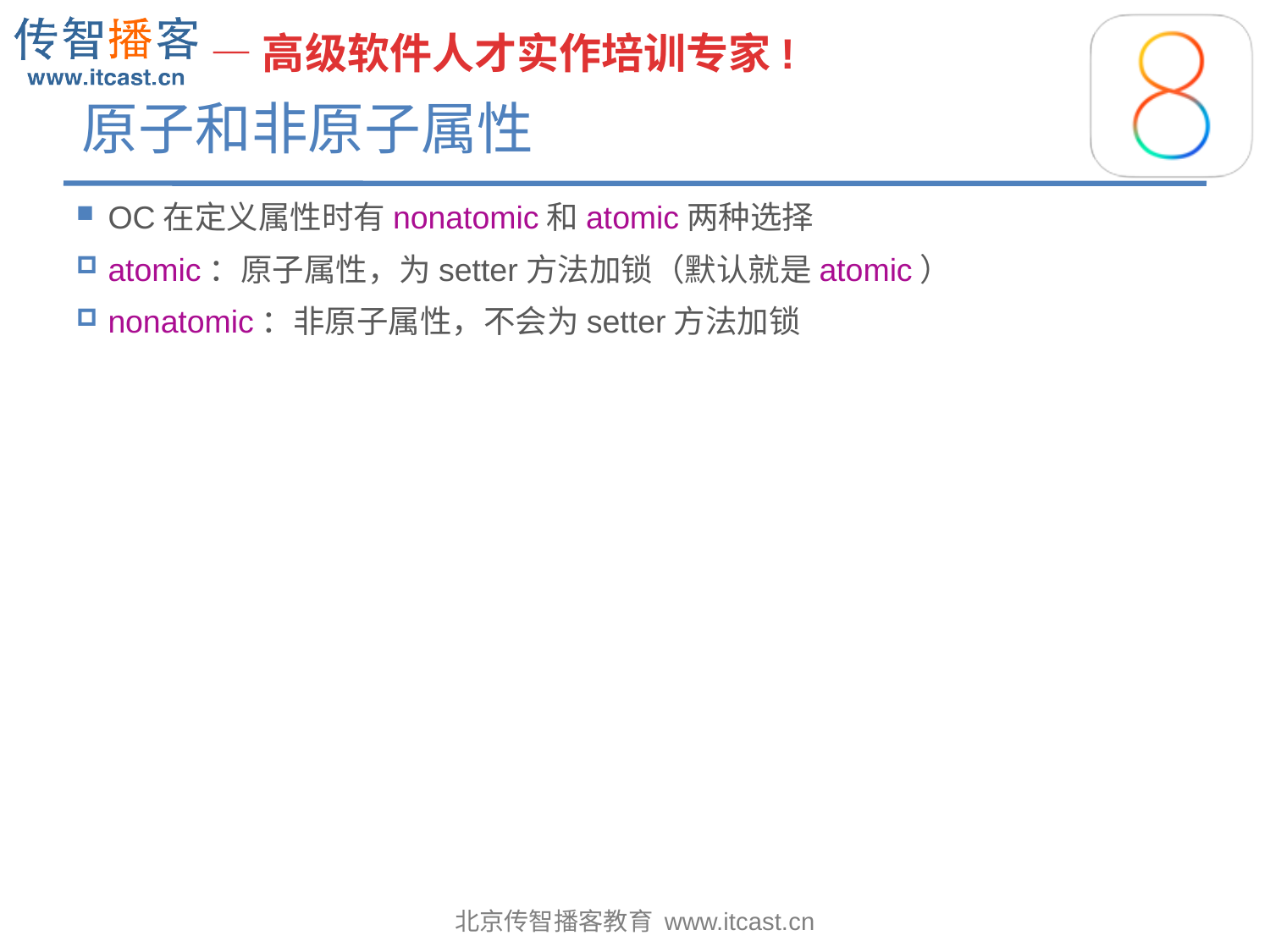

# 原子和非原子属性
OC在定义属性时有nonatomic和atomic两种选择
atomic：原子属性，为setter方法加锁（默认就是atomic）
nonatomic：非原子属性，不会为setter方法加锁